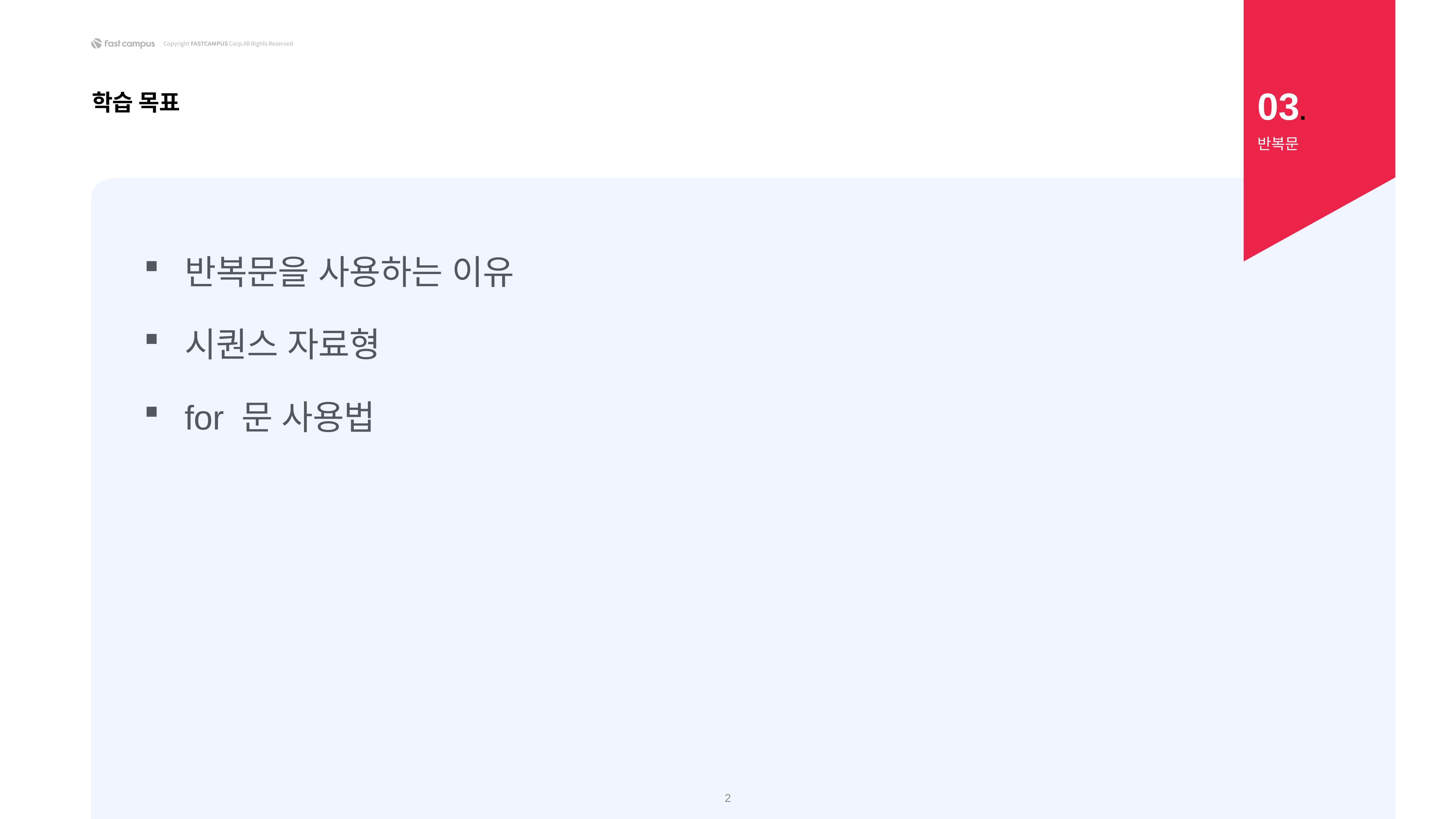

03.
학습 목표
반복문
반복문을 사용하는 이유
시퀀스 자료형
for 문 사용법
2